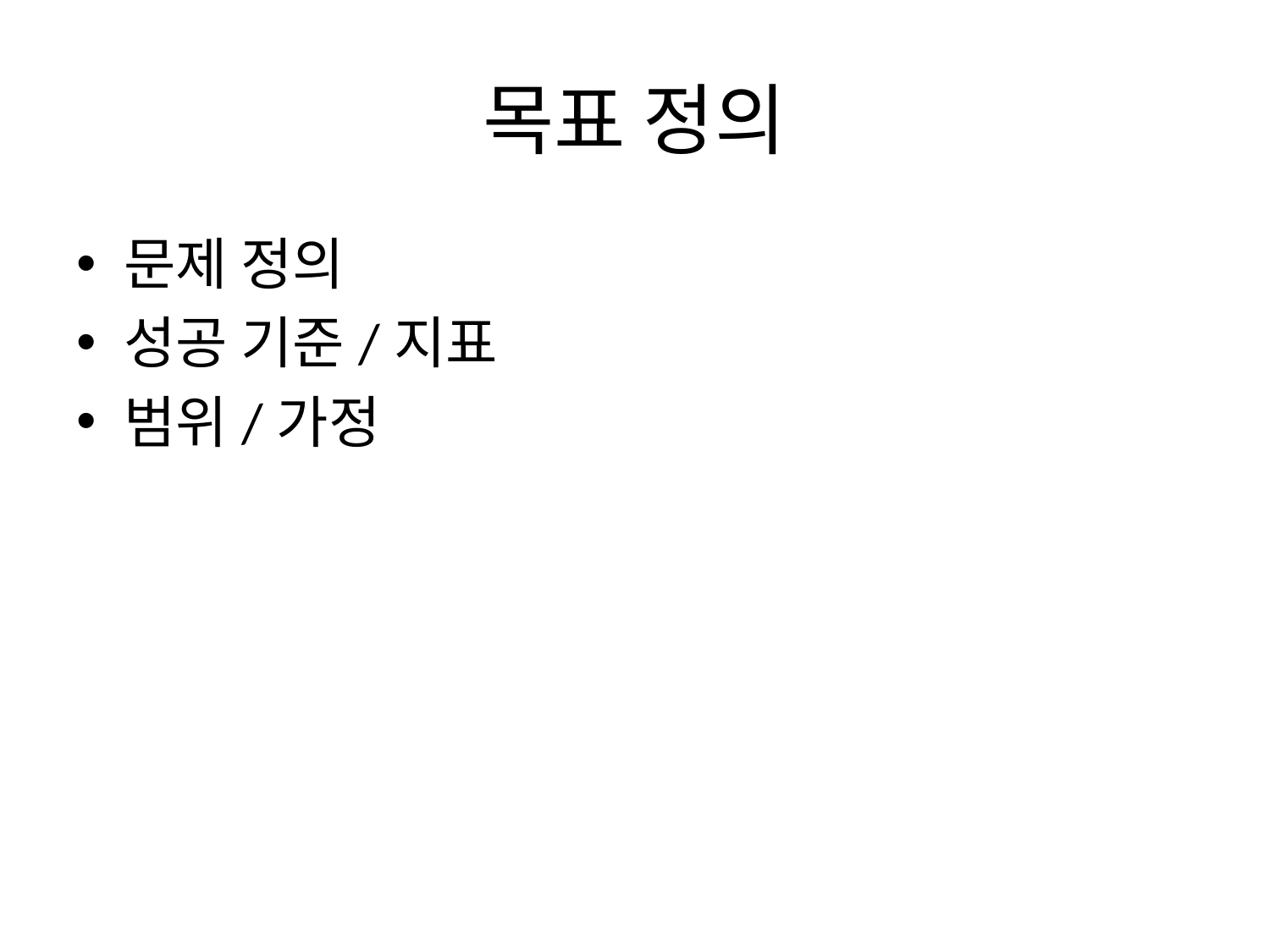

# 목표 정의
문제 정의
성공 기준/지표
범위/가정